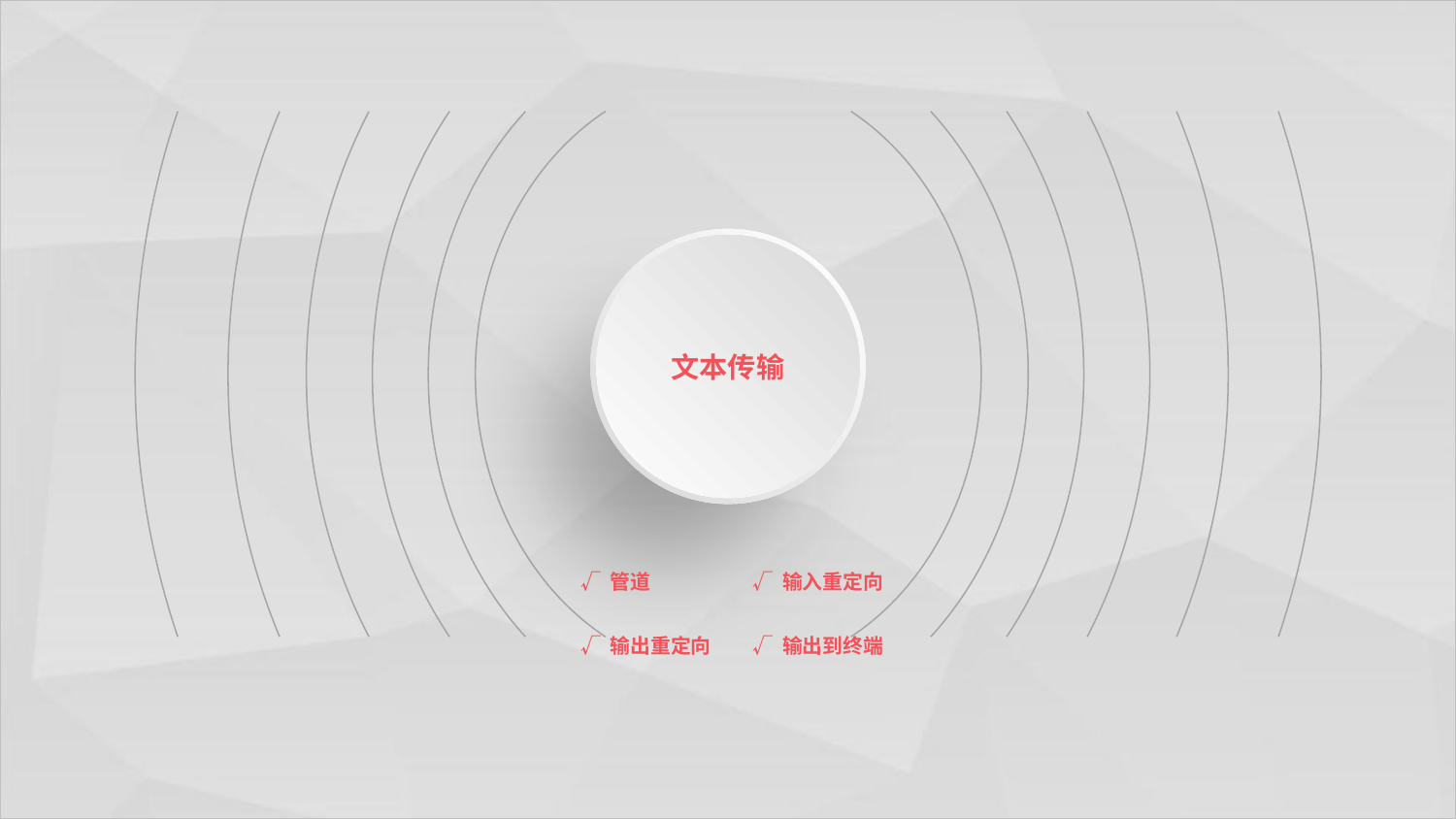

文本传输
√ 管道
√ 输入重定向
√ 输出重定向
√ 输出到终端